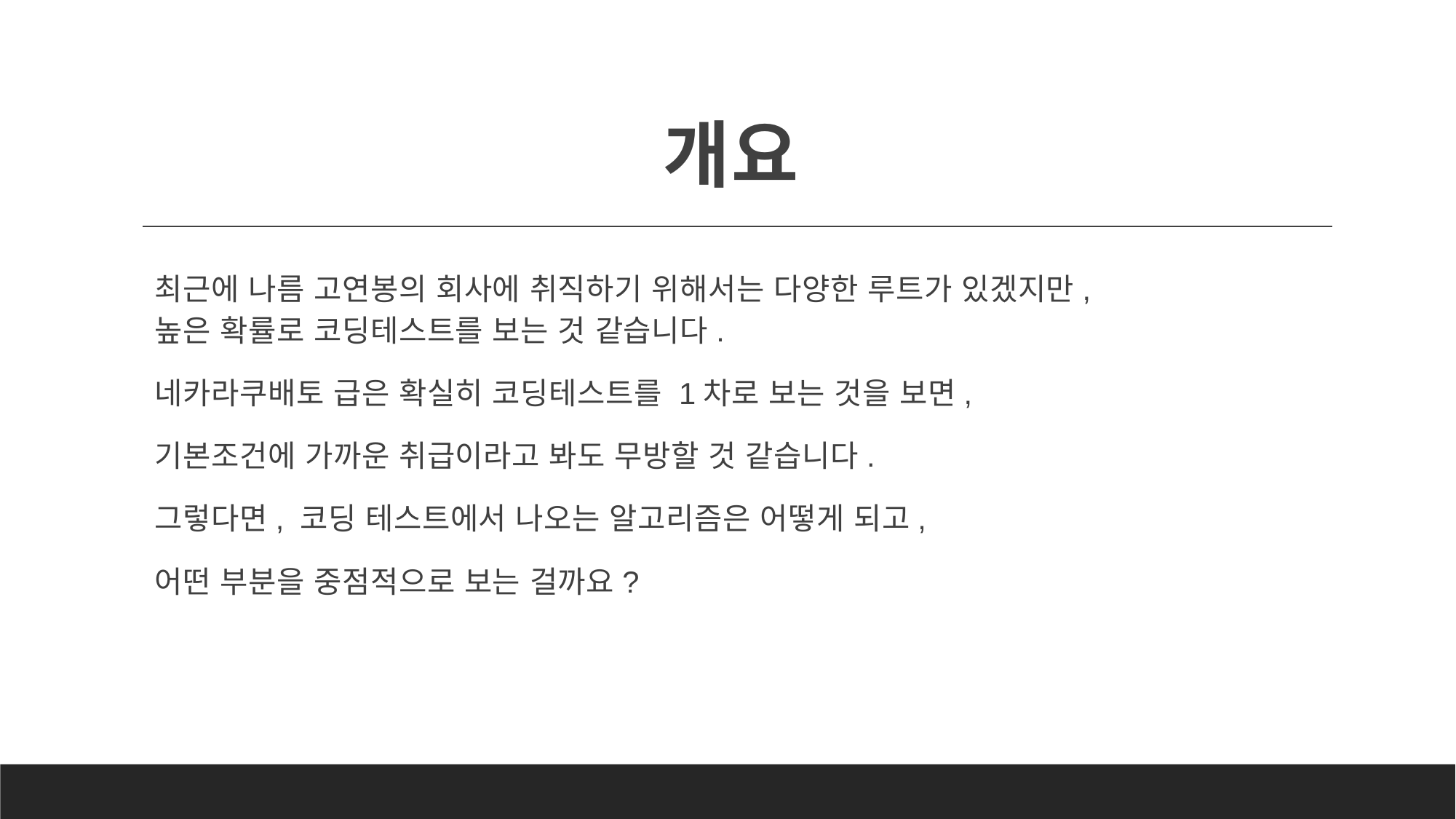

# 개요
최근에 나름 고연봉의 회사에 취직하기 위해서는 다양한 루트가 있겠지만,
높은 확률로 코딩테스트를 보는 것 같습니다.
네카라쿠배토 급은 확실히 코딩테스트를 1차로 보는 것을 보면,
기본조건에 가까운 취급이라고 봐도 무방할 것 같습니다.
그렇다면, 코딩 테스트에서 나오는 알고리즘은 어떻게 되고,
어떤 부분을 중점적으로 보는 걸까요?